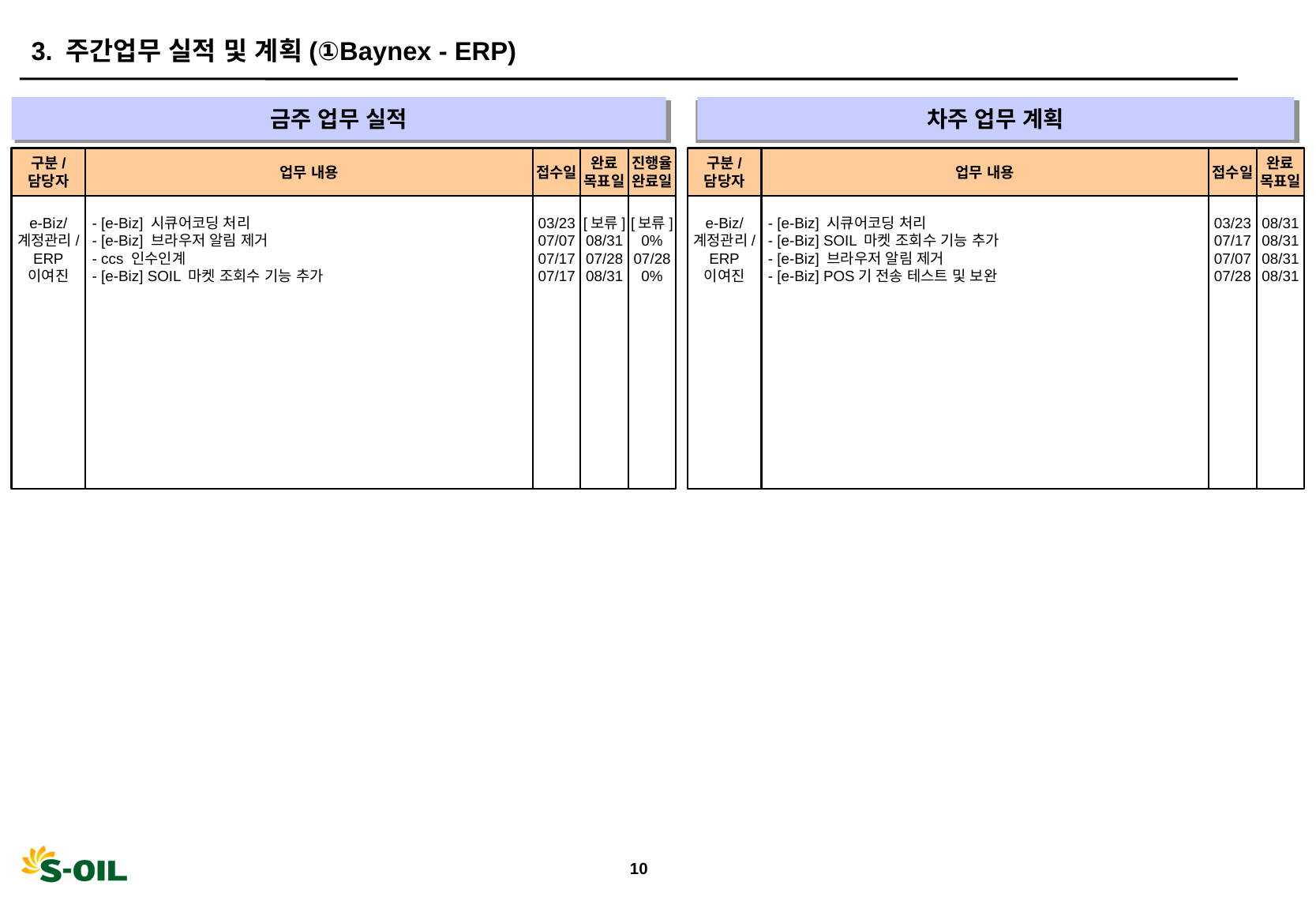

3. 주간업무 실적 및 계획(①Baynex - ERP)
금주 업무 실적
차주 업무 계획
" "
" "
구분/
담당자
업무 내용
접수일
완료
목표일
진행율
완료일
구분/
담당자
업무 내용
접수일
완료
목표일
e-Biz/
계정관리/
ERP
이여진

- [e-Biz] 시큐어코딩 처리
- [e-Biz] 브라우저 알림 제거
- ccs 인수인계
- [e-Biz] SOIL 마켓 조회수 기능 추가
03/23
07/07
07/17
07/17
[보류]
08/31
07/28
08/31
[보류]
0%
07/28
0%
e-Biz/
계정관리/
ERP
이여진

- [e-Biz] 시큐어코딩 처리
- [e-Biz] SOIL 마켓 조회수 기능 추가
- [e-Biz] 브라우저 알림 제거
- [e-Biz] POS기 전송 테스트 및 보완
03/23
07/17
07/07
07/28
08/31
08/31
08/31
08/31